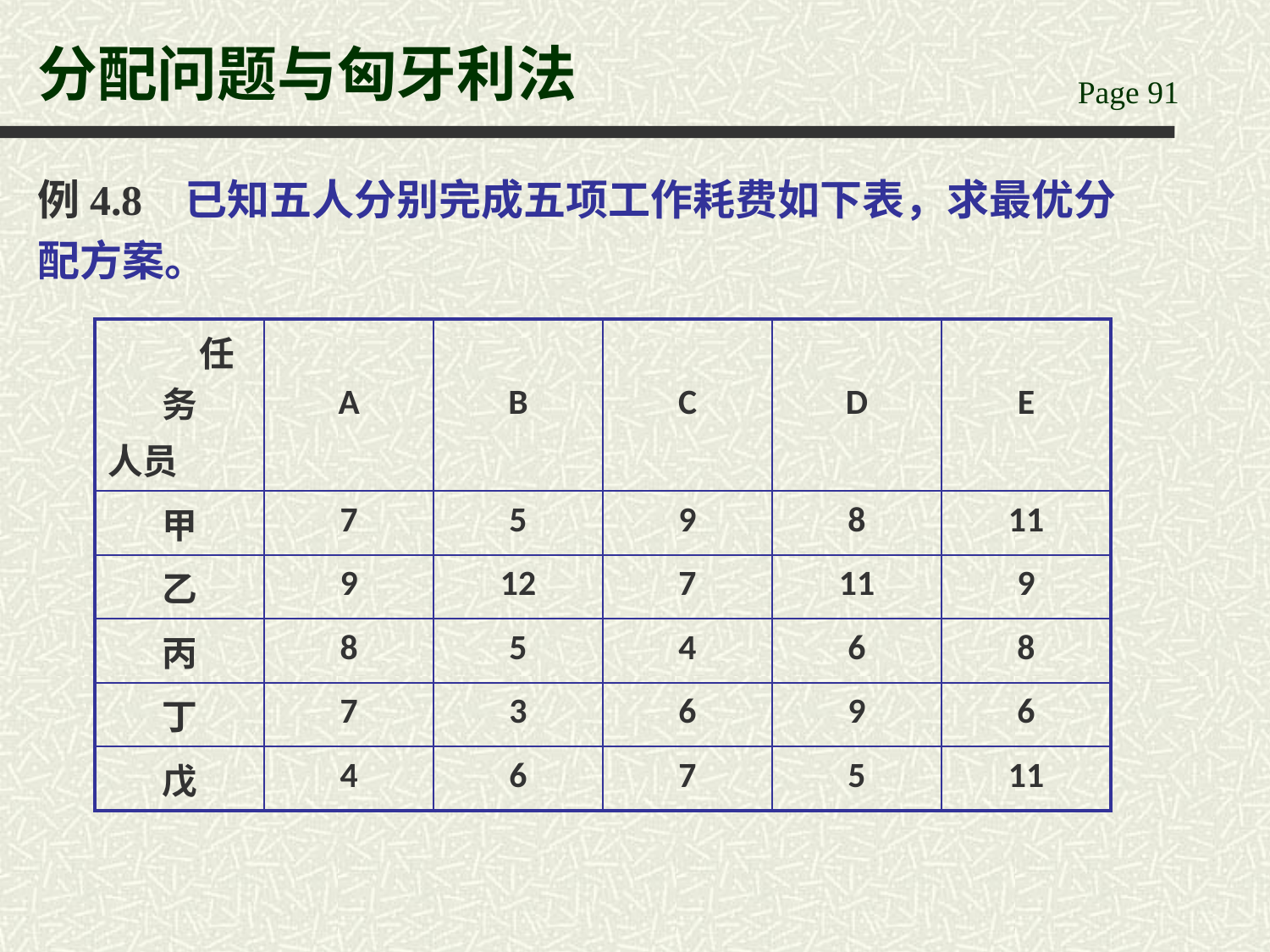

# 分配问题与匈牙利法
例4.8   已知五人分别完成五项工作耗费如下表，求最优分配方案。
| 任务 人员 | A | B | C | D | E |
| --- | --- | --- | --- | --- | --- |
| 甲 | 7 | 5 | 9 | 8 | 11 |
| 乙 | 9 | 12 | 7 | 11 | 9 |
| 丙 | 8 | 5 | 4 | 6 | 8 |
| 丁 | 7 | 3 | 6 | 9 | 6 |
| 戊 | 4 | 6 | 7 | 5 | 11 |